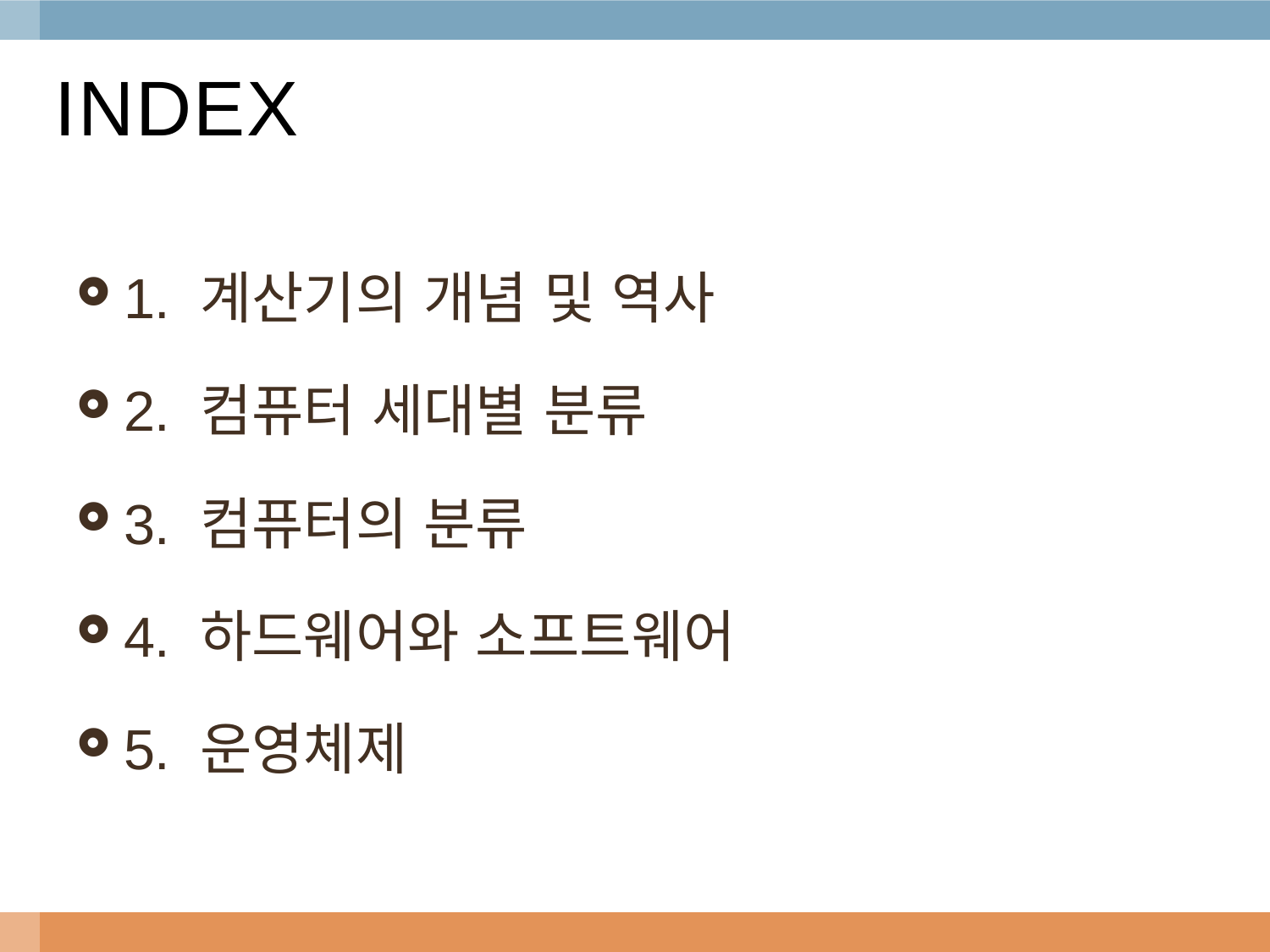

# INDEX
1. 계산기의 개념 및 역사
2. 컴퓨터 세대별 분류
3. 컴퓨터의 분류
4. 하드웨어와 소프트웨어
5. 운영체제